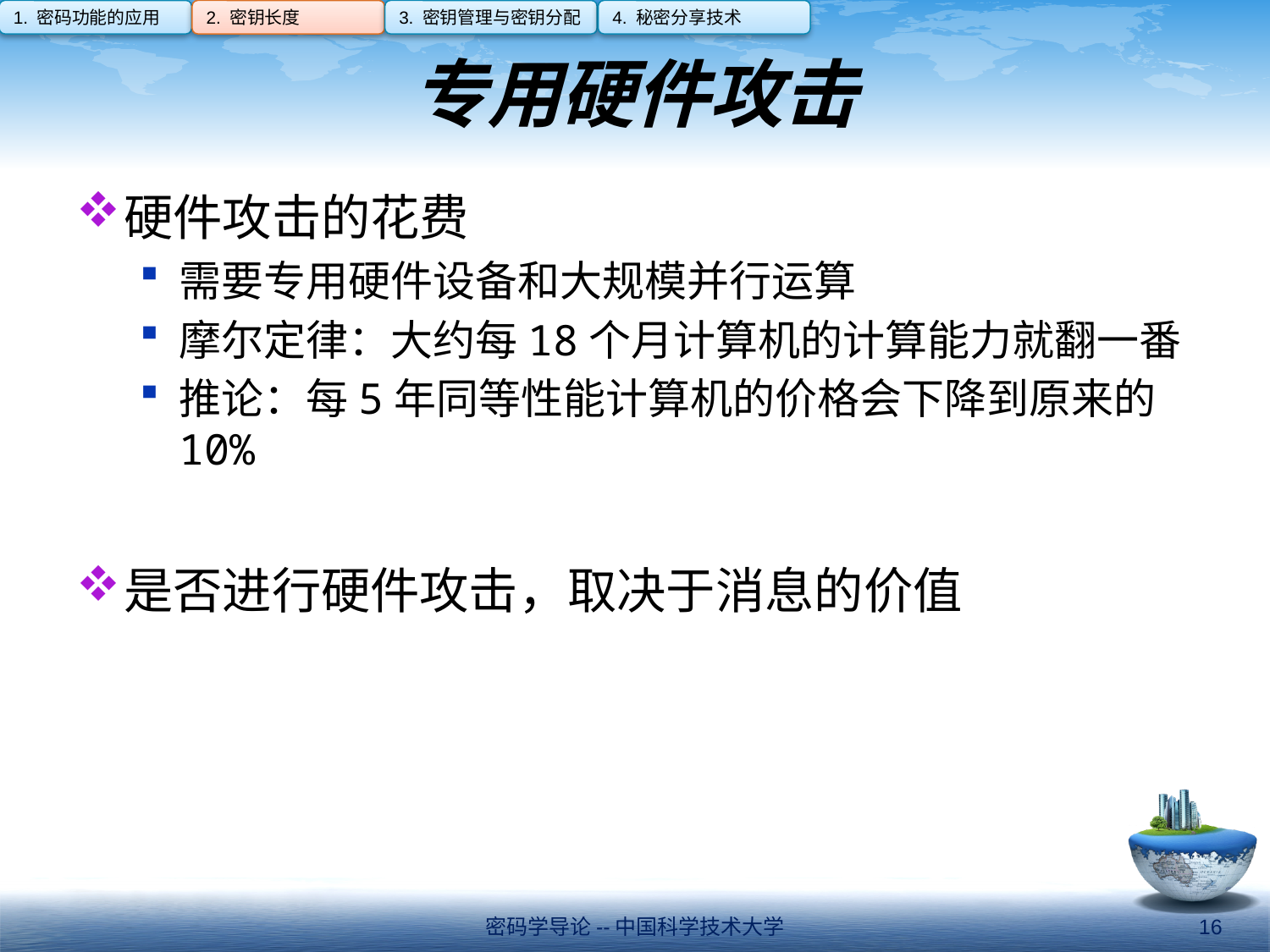

1. 密码功能的应用
2. 密钥长度
3. 密钥管理与密钥分配
4. 秘密分享技术
# 专用硬件攻击
硬件攻击的花费
需要专用硬件设备和大规模并行运算
摩尔定律：大约每18个月计算机的计算能力就翻一番
推论：每5年同等性能计算机的价格会下降到原来的10%

是否进行硬件攻击，取决于消息的价值
密码学导论--中国科学技术大学
16